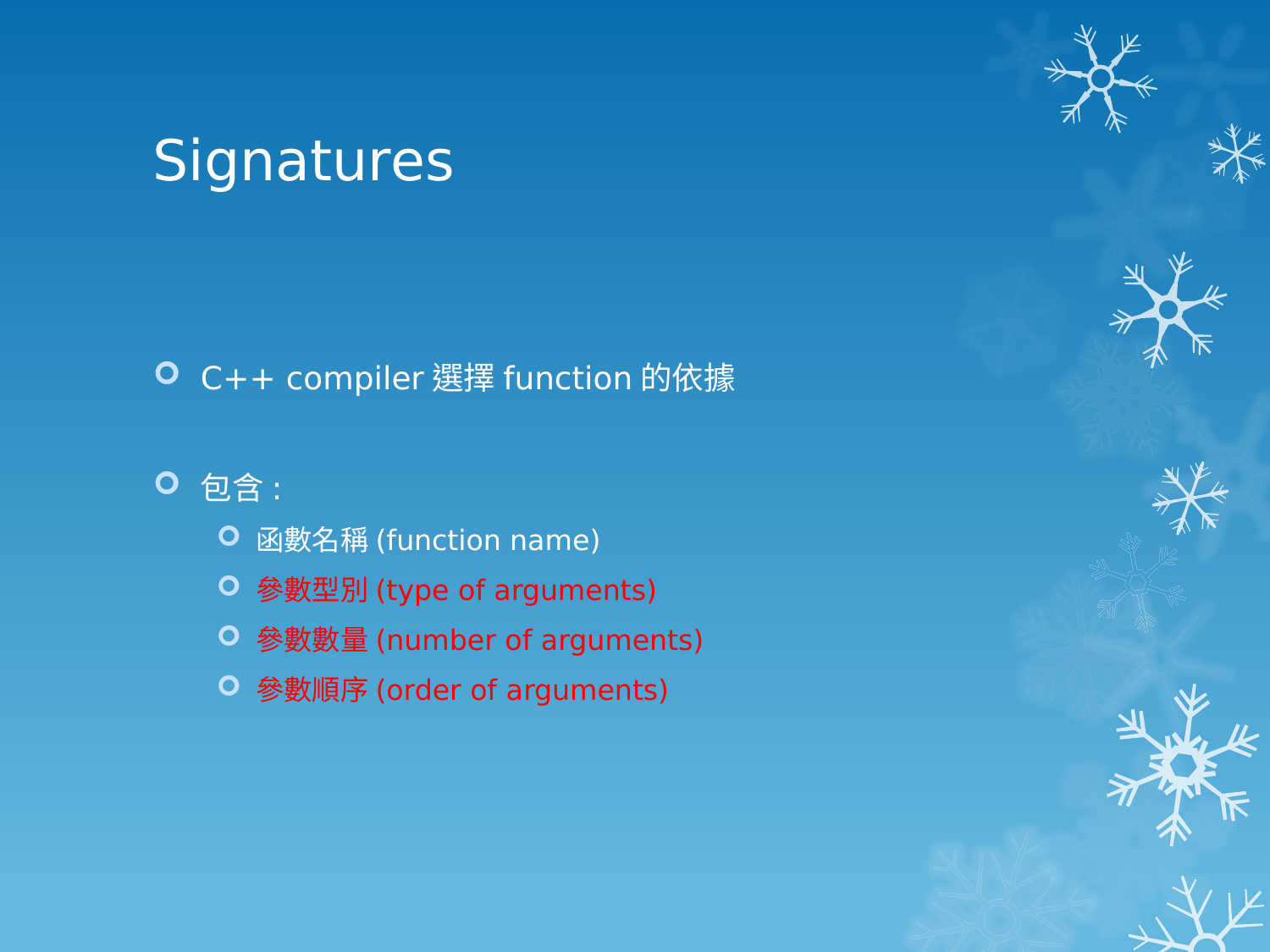

# Signatures
C++ compiler選擇function的依據

包含:
函數名稱(function name)
參數型別(type of arguments)
參數數量(number of arguments)
參數順序(order of arguments)